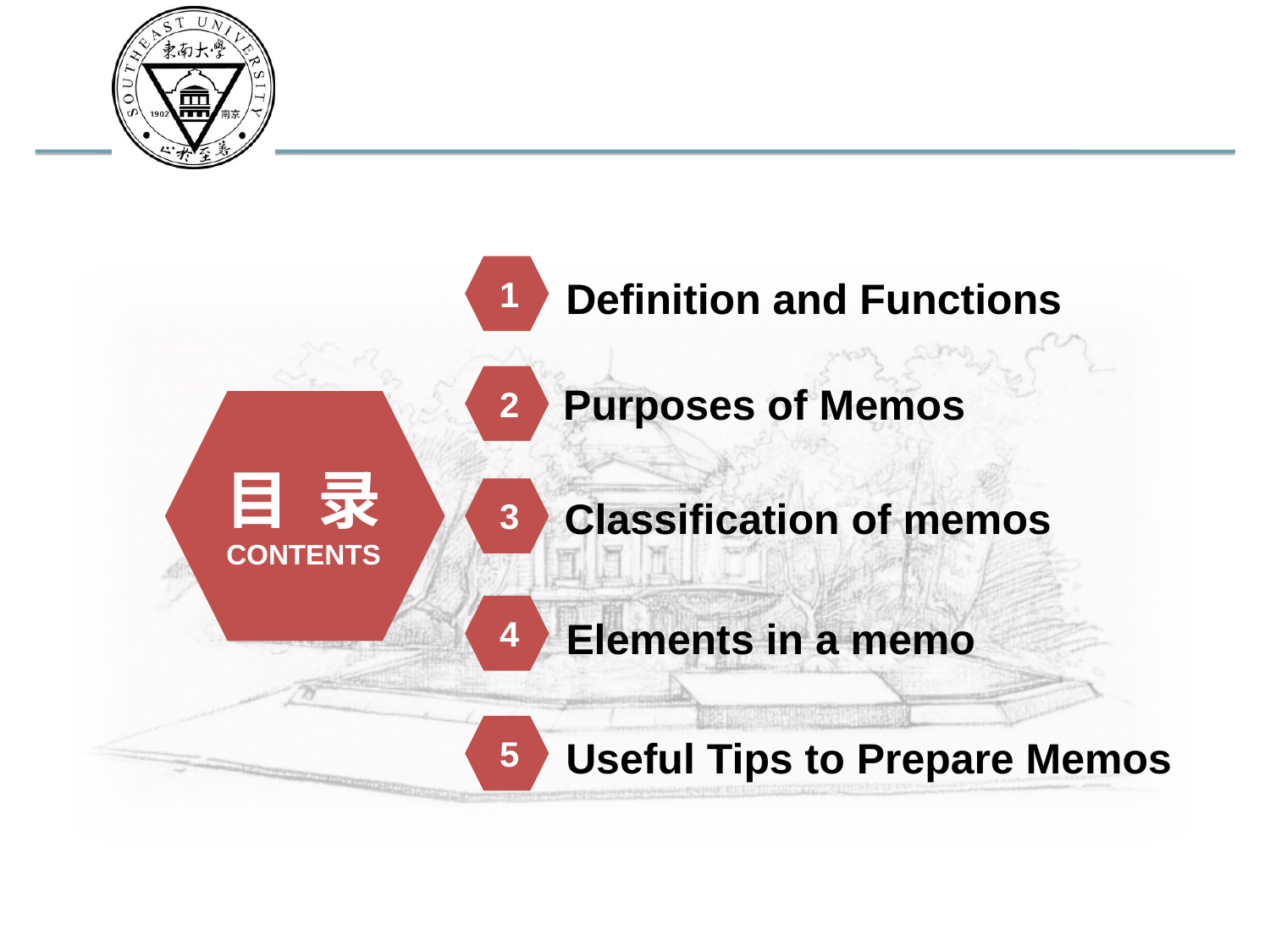

1
Definition and Functions

2
Purposes of Memos

目  录
CONTENTS

3
Classification of memos

4
Elements in a memo

5
Useful Tips to Prepare Memos